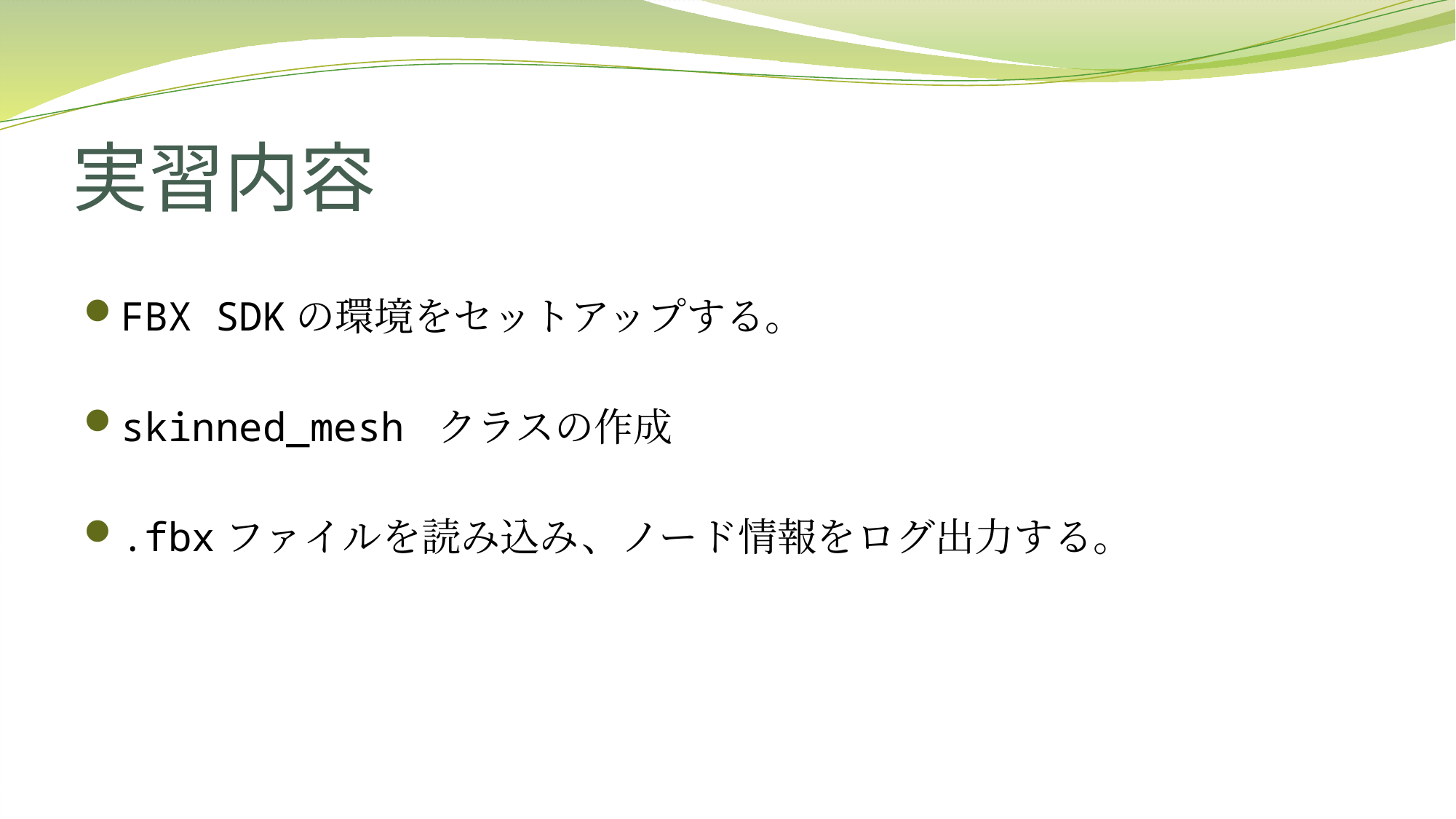

# 実習内容

FBX SDKの環境をセットアップする。

skinned_mesh クラスの作成

.fbxファイルを読み込み、ノード情報をログ出力する。